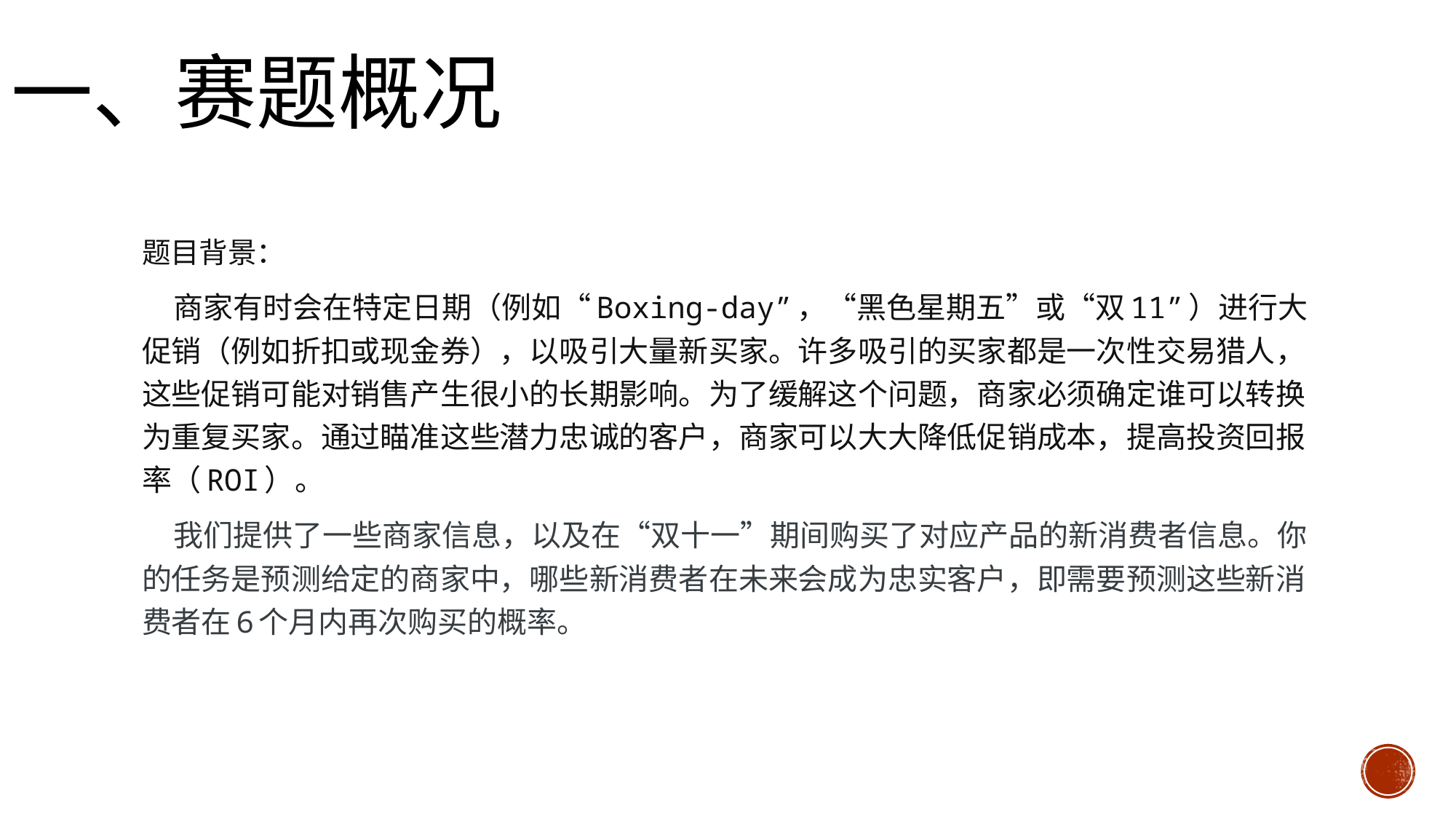

# 一、赛题概况
题目背景：
    商家有时会在特定日期（例如“Boxing-day”，“黑色星期五”或“双11”）进行大促销（例如折扣或现金券），以吸引大量新买家。许多吸引的买家都是一次性交易猎人，这些促销可能对销售产生很小的长期影响。为了缓解这个问题，商家必须确定谁可以转换为重复买家。通过瞄准这些潜力忠诚的客户，商家可以大大降低促销成本，提高投资回报率（ROI）。
    我们提供了一些商家信息，以及在“双十一”期间购买了对应产品的新消费者信息。你的任务是预测给定的商家中，哪些新消费者在未来会成为忠实客户，即需要预测这些新消费者在6个月内再次购买的概率。